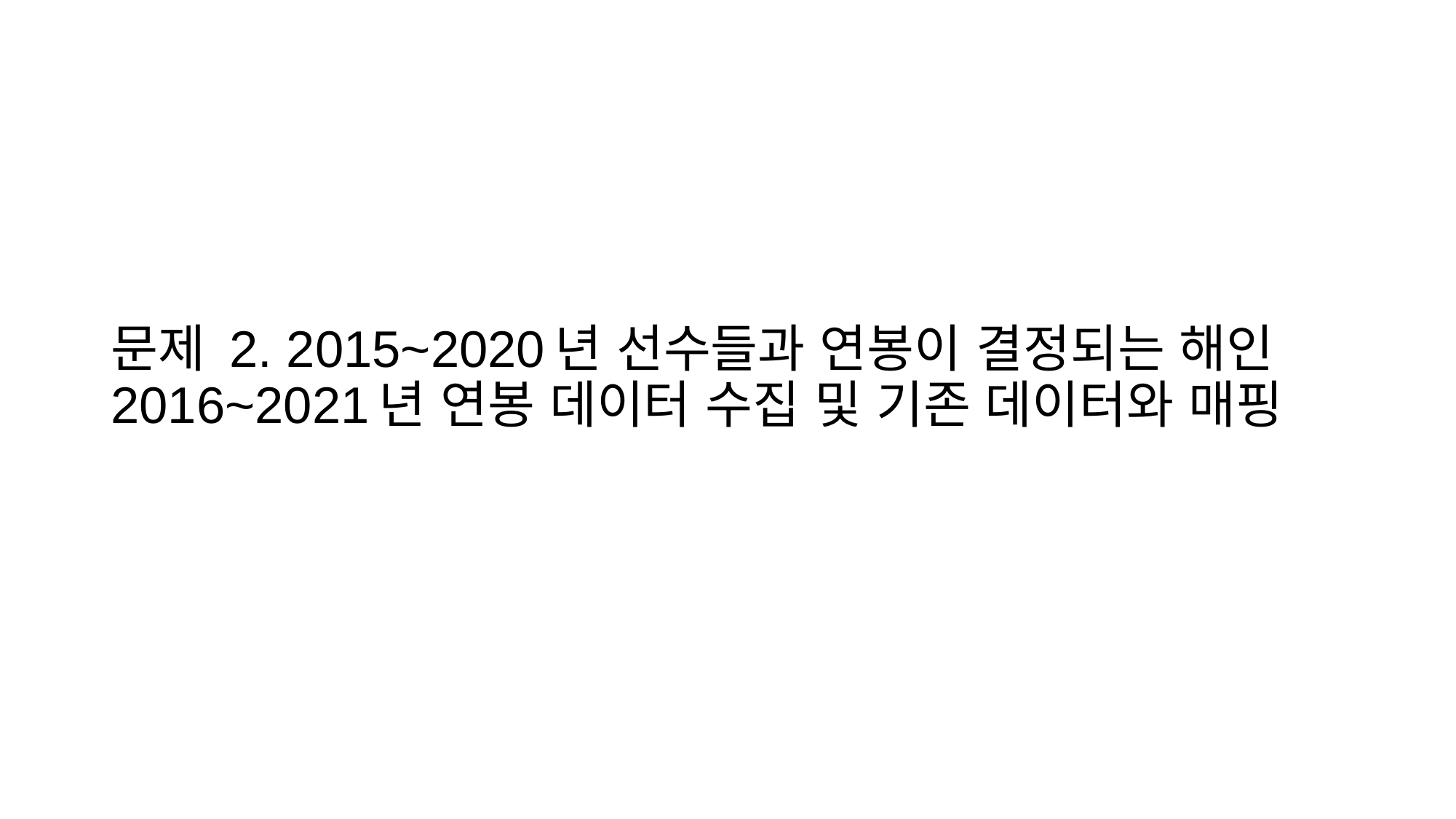

# 문제 2. 2015~2020년 선수들과 연봉이 결정되는 해인 2016~2021년 연봉 데이터 수집 및 기존 데이터와 매핑